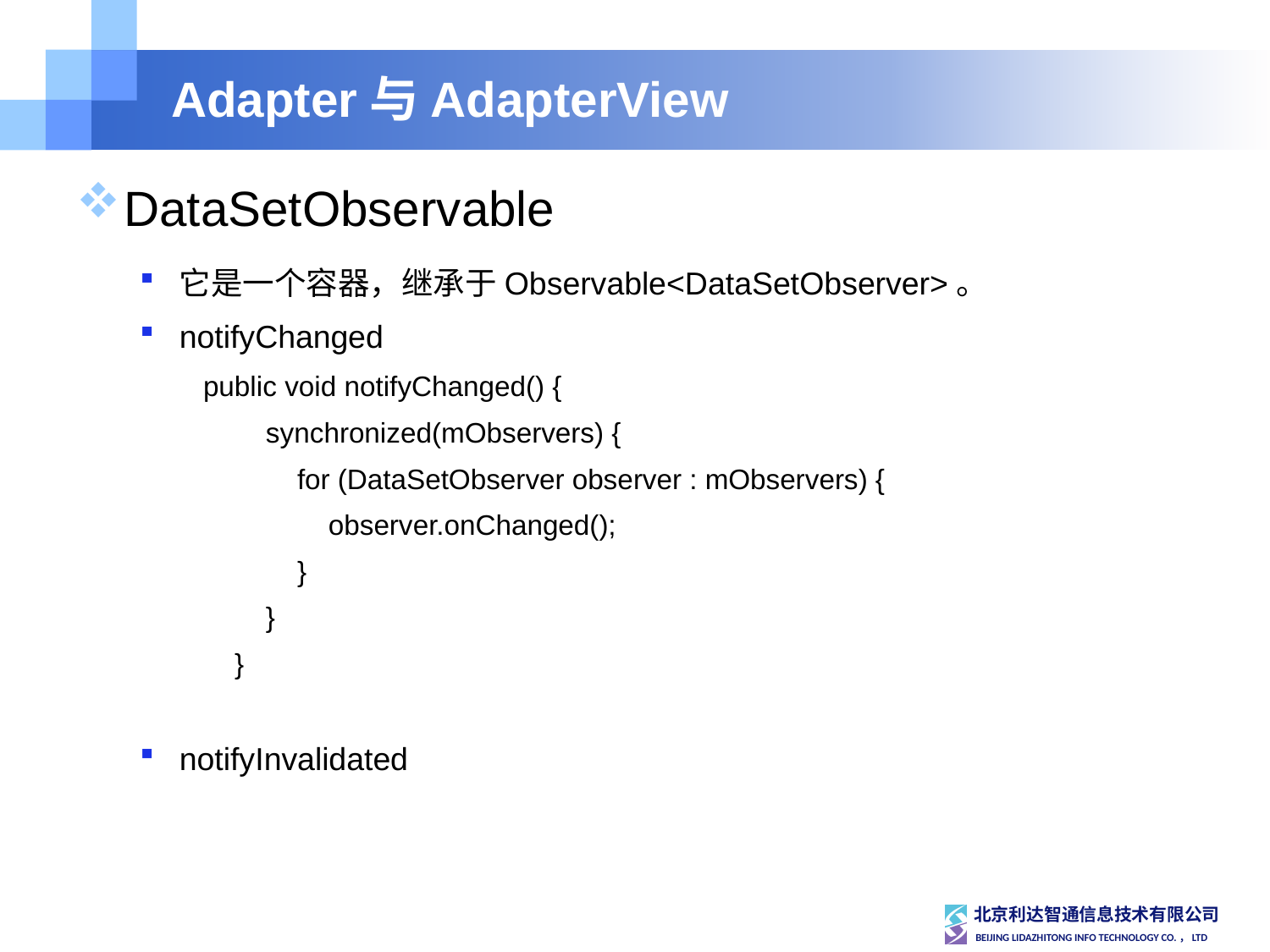

# Adapter与AdapterView
DataSetObservable
它是一个容器，继承于Observable<DataSetObserver>。
notifyChanged
public void notifyChanged() {
        synchronized(mObservers) {
            for (DataSetObserver observer : mObservers) {
                observer.onChanged();
            }
        }
    }

notifyInvalidated